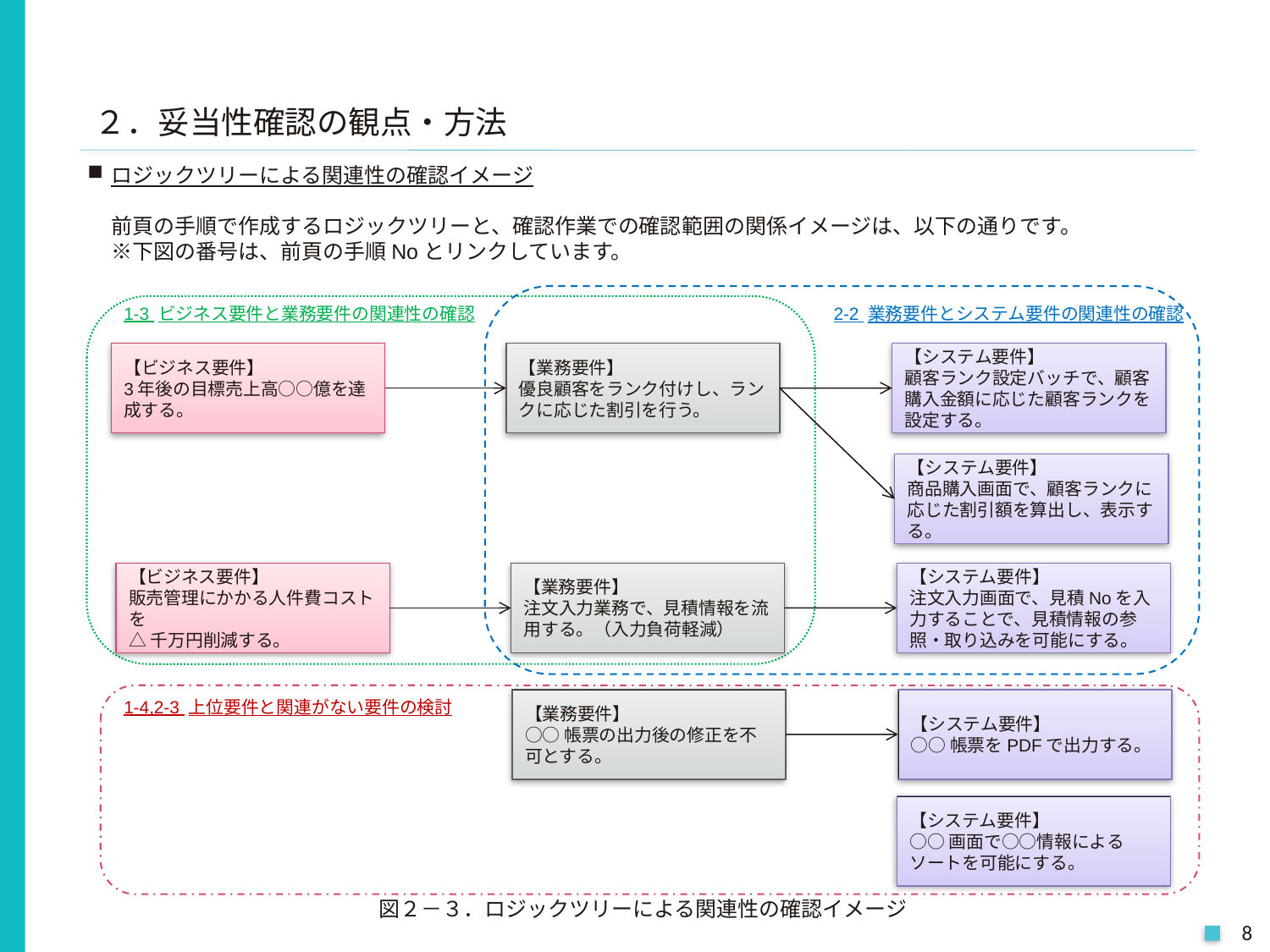

２．妥当性確認の観点・方法
ロジックツリーによる関連性の確認イメージ
前頁の手順で作成するロジックツリーと、確認作業での確認範囲の関係イメージは、以下の通りです。
※下図の番号は、前頁の手順Noとリンクしています。

1-3 ビジネス要件と業務要件の関連性の確認
2-2 業務要件とシステム要件の関連性の確認
【システム要件】
顧客ランク設定バッチで、顧客購入金額に応じた顧客ランクを設定する。
【ビジネス要件】
3年後の目標売上高○○億を達成する。
【業務要件】
優良顧客をランク付けし、ランクに応じた割引を行う。
【システム要件】
商品購入画面で、顧客ランクに応じた割引額を算出し、表示する。
【システム要件】
注文入力画面で、見積Noを入力することで、見積情報の参照・取り込みを可能にする。
【ビジネス要件】
販売管理にかかる人件費コストを
△千万円削減する。
【業務要件】
注文入力業務で、見積情報を流用する。（入力負荷軽減）

【システム要件】
○○帳票をPDFで出力する。
1-4,2-3 上位要件と関連がない要件の検討
【業務要件】
○○帳票の出力後の修正を不可とする。
【システム要件】
○○画面で○○情報によるソートを可能にする。
図２－３．ロジックツリーによる関連性の確認イメージ
8